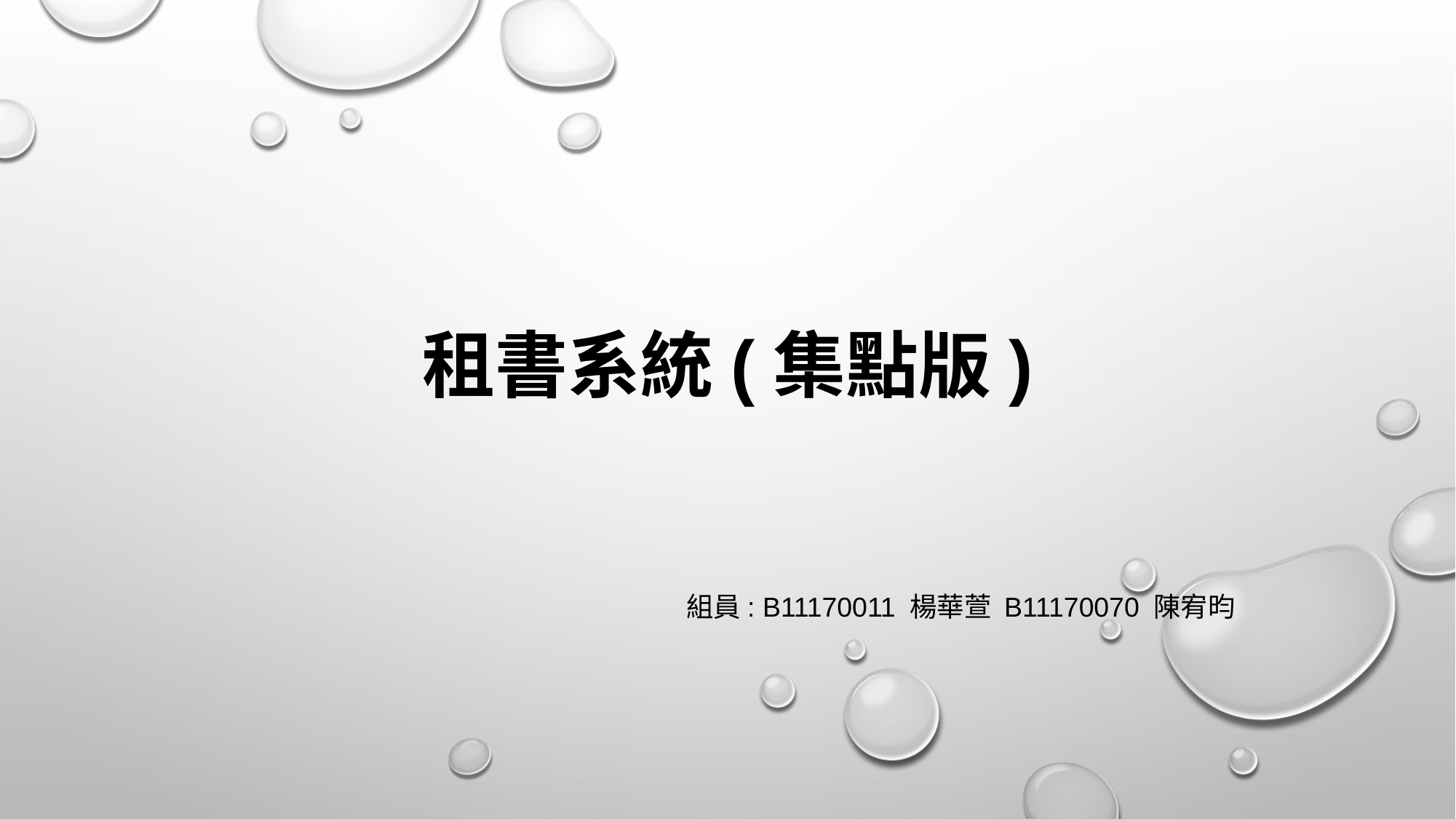

# 租書系統(集點版)
組員: B11170011 楊華萱 B11170070 陳宥昀